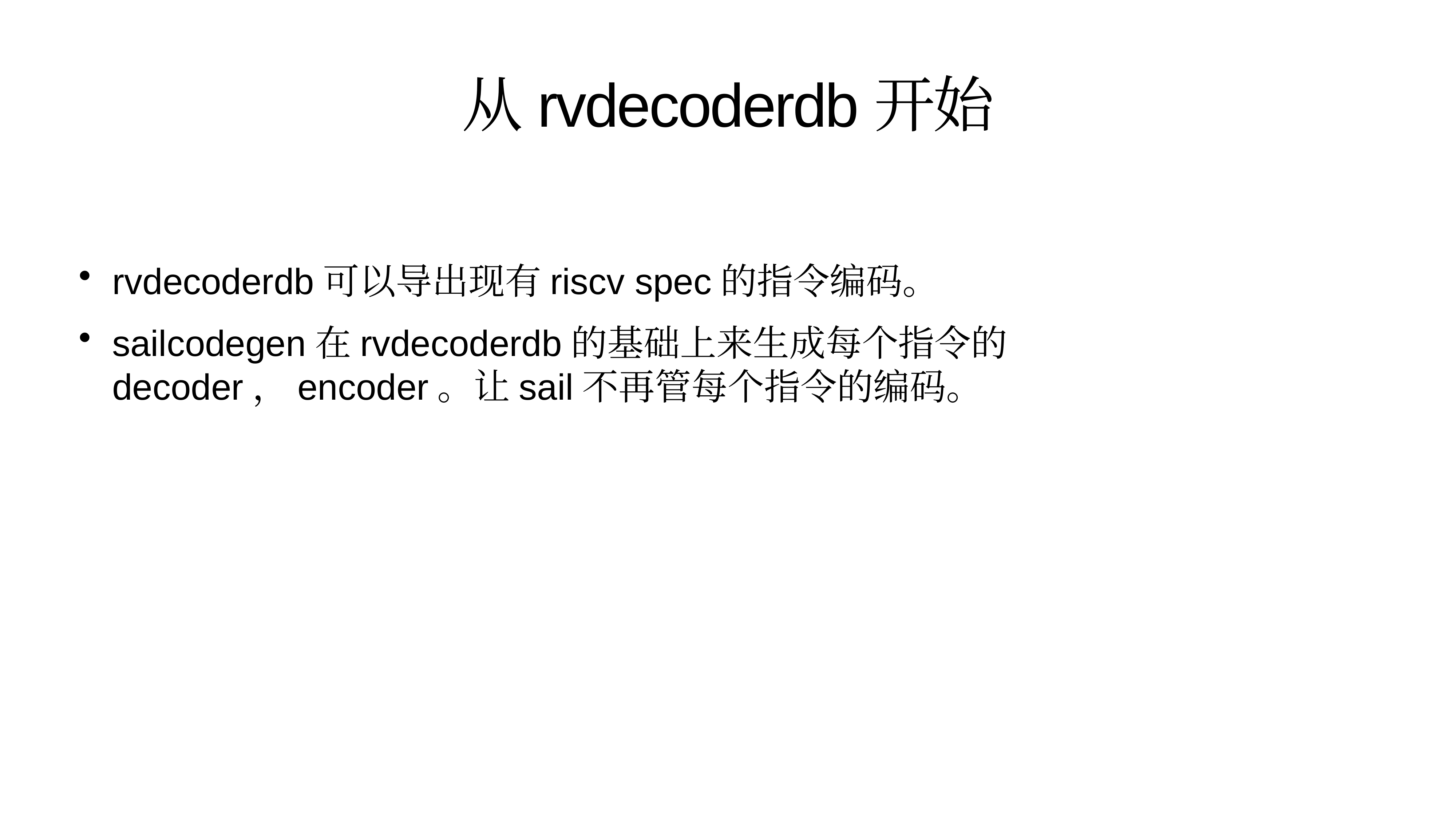

# 从rvdecoderdb开始

rvdecoderdb可以导出现有riscv spec的指令编码。
sailcodegen在rvdecoderdb的基础上来生成每个指令的decoder，encoder。让sail不再管每个指令的编码。